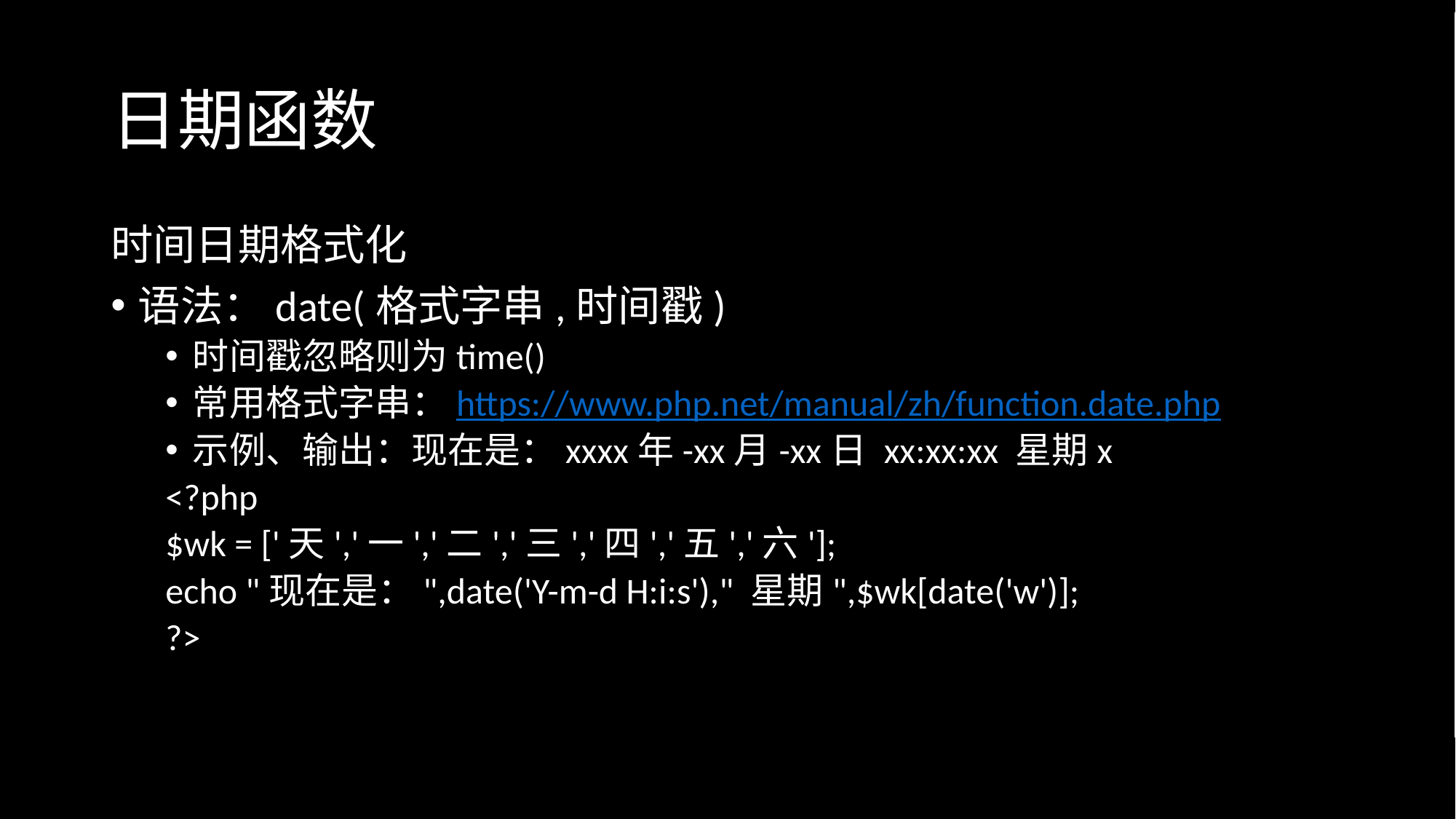

| format | 说明 | 返回值例子 |
| --- | --- | --- |
| d | 月份中的第几天，有前导零的 2 位数字 | 01 到 31 |
| D | 星期中的第几天，文本表示，3 个字母 | Mon 到 Sun |
| j | 月份中的第几天，没有前导零 | 1 到 31 |
| L(小写L) | 星期几，完整的文本格式 | Sunday 到 Saturday |
| N | ISO-8601 格式数字表示的星期中的第几天 | 1（表示星期一）到 7（表示星期天） |
| S | 每月天数后面的英文后缀，2 个字符 | st，nd，rd 或者 th。可以和 j 一起用 |
| w | 星期中的第几天，数字表示 | 0（表示星期天）到 6（表示星期六） |
| z | 年份中的第几天 | 0 到 365 |
| W | ISO-8601 格式年份中的第几周，每周从星期一开始 | 例如：42（当年的第 42 周） |
| F | 月份，完整的文本格式，例如 January 或者 March | January 到 December |
| m | 数字表示的月份，有前导零 | 01 到 12 |
| M | 三个字母缩写表示的月份 | Jan 到 Dec |
| n | 数字表示的月份，没有前导零 | 1 到 12 |
| t | 指定的月份有几天 | 28 到 31 |
| L | 是否为闰年 | 如果是闰年为 1，否则为 0 |
| Y | 4 位数字完整表示的年份 | 例如：1999 或 2003 |
| y | 2 位数字表示的年份 | 例如：99 或 03 |
| a | 小写的上午和下午值 | am 或 pm |
| A | 大写的上午和下午值 | AM 或 PM |
| g | 小时，12 小时格式，没有前导零 | 1 到 12 |
| G | 小时，24 小时格式，没有前导零 | 0 到 23 |
| h | 小时，12 小时格式，有前导零 | 01 到 12 |
| H | 小时，24 小时格式，有前导零 | 00 到 23 |
| i | 有前导零的分钟数 | 00 到 59> |
| s | 秒数，有前导零 | 00 到 59> |
# 日期函数
时间日期格式化
语法：date(格式字串,时间戳)
时间戳忽略则为time()
常用格式字串：https://www.php.net/manual/zh/function.date.php
示例、输出：现在是：xxxx年-xx月-xx日 xx:xx:xx 星期x
<?php
$wk = ['天','一','二','三','四','五','六'];
echo "现在是：",date('Y-m-d H:i:s')," 星期",$wk[date('w')];
?>